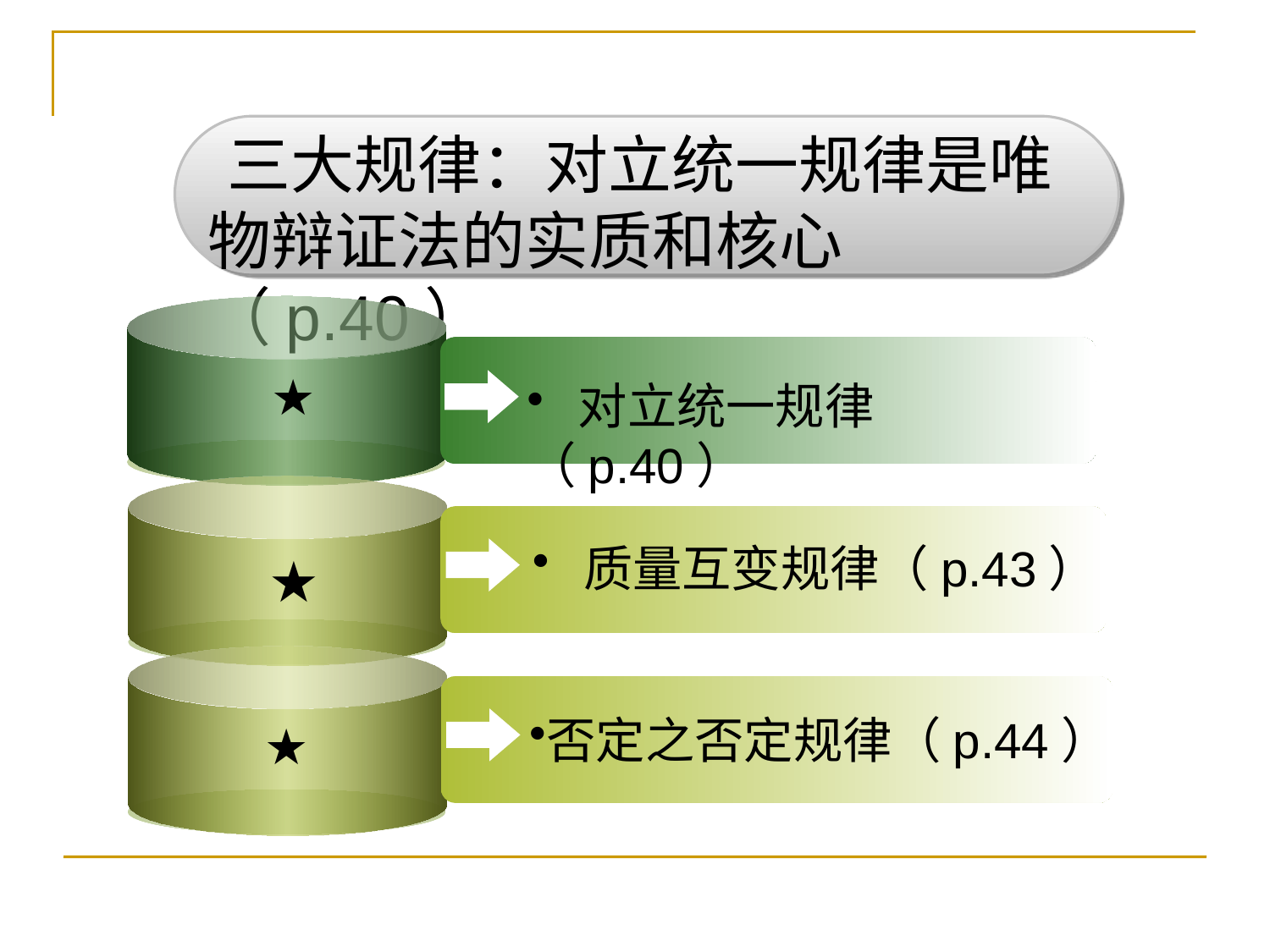

三大规律：对立统一规律是唯物辩证法的实质和核心（p.40）

 ★
  对立统一规律（p.40）

  质量互变规律（p.43）

 ★

否定之否定规律（p.44）

★